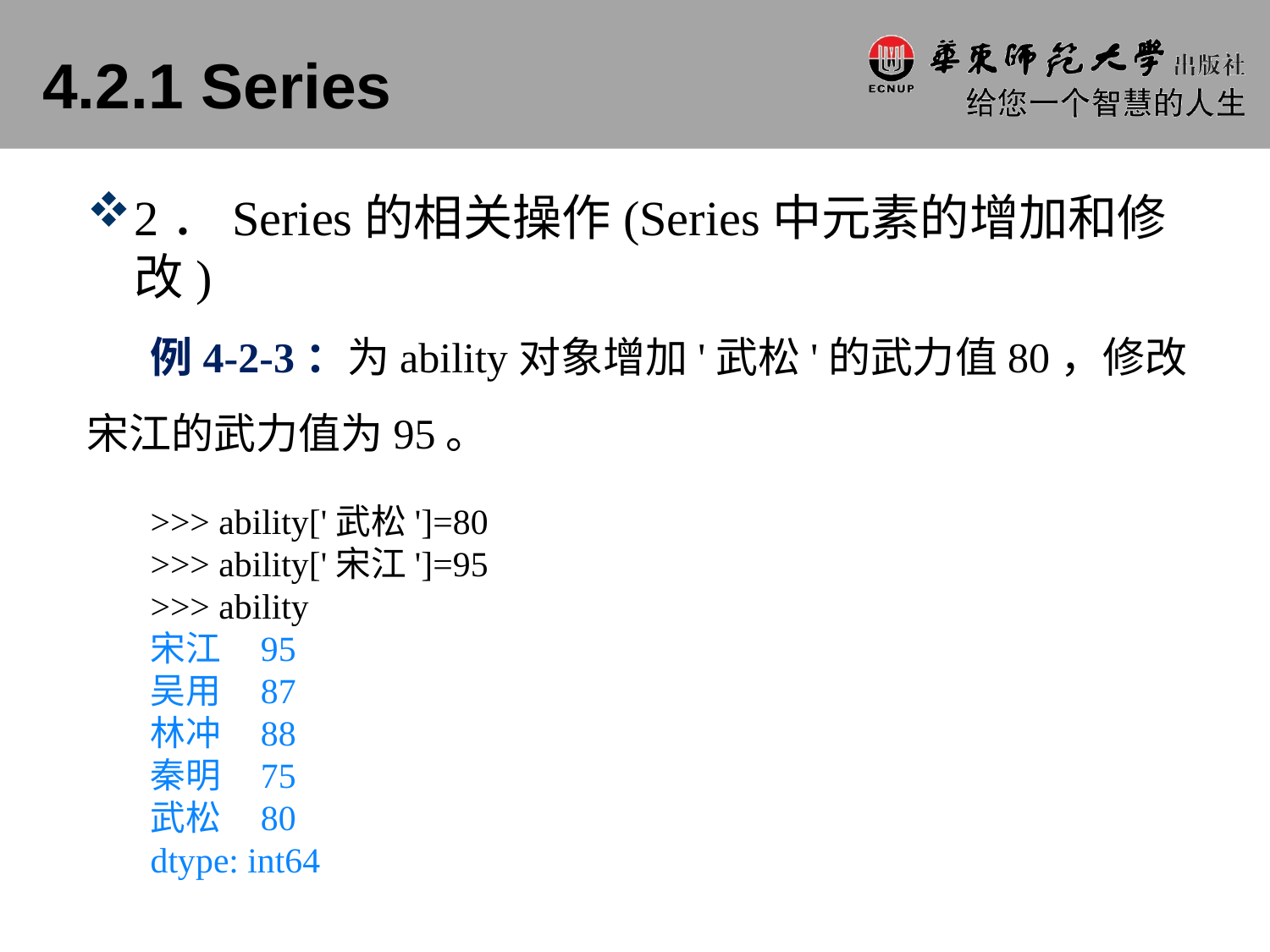

# 4.2.1 Series
2．Series的相关操作(Series中元素的增加和修改)
例4-2-3：为ability对象增加'武松'的武力值80，修改宋江的武力值为95。

>>> ability['武松']=80
>>> ability['宋江']=95
>>> ability
宋江    95
吴用    87
林冲    88
秦明    75
武松    80
dtype: int64